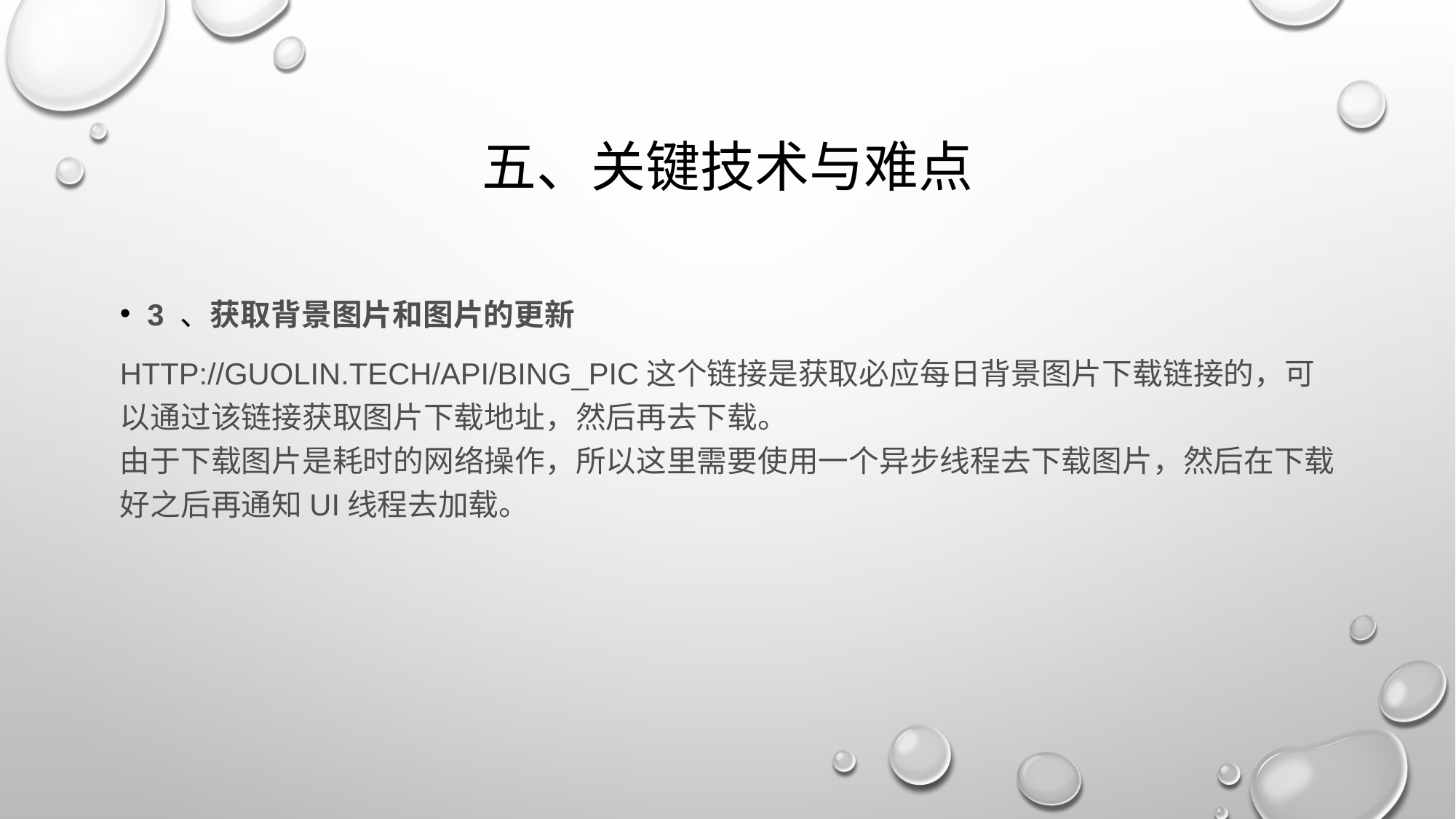

# 五、关键技术与难点
3 、获取背景图片和图片的更新
http://guolin.tech/api/bing_pic这个链接是获取必应每日背景图片下载链接的，可以通过该链接获取图片下载地址，然后再去下载。
由于下载图片是耗时的网络操作，所以这里需要使用一个异步线程去下载图片，然后在下载好之后再通知UI线程去加载。